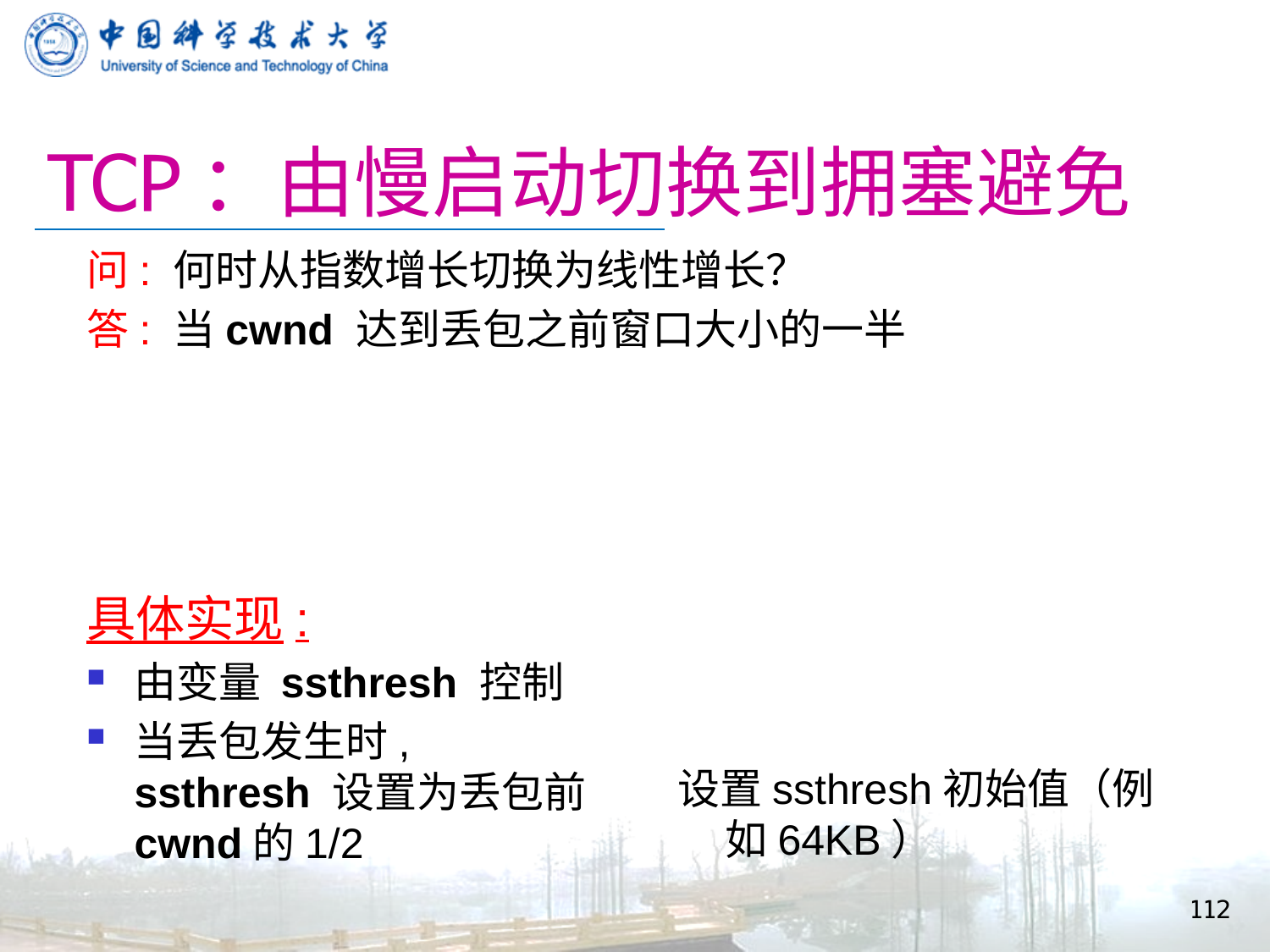

# TCP：由慢启动切换到拥塞避免
问: 何时从指数增长切换为线性增长？
答: 当cwnd 达到丢包之前窗口大小的一半

具体实现:
由变量 ssthresh 控制
当丢包发生时, ssthresh 设置为丢包前cwnd的1/2
设置ssthresh初始值（例如64KB）
112